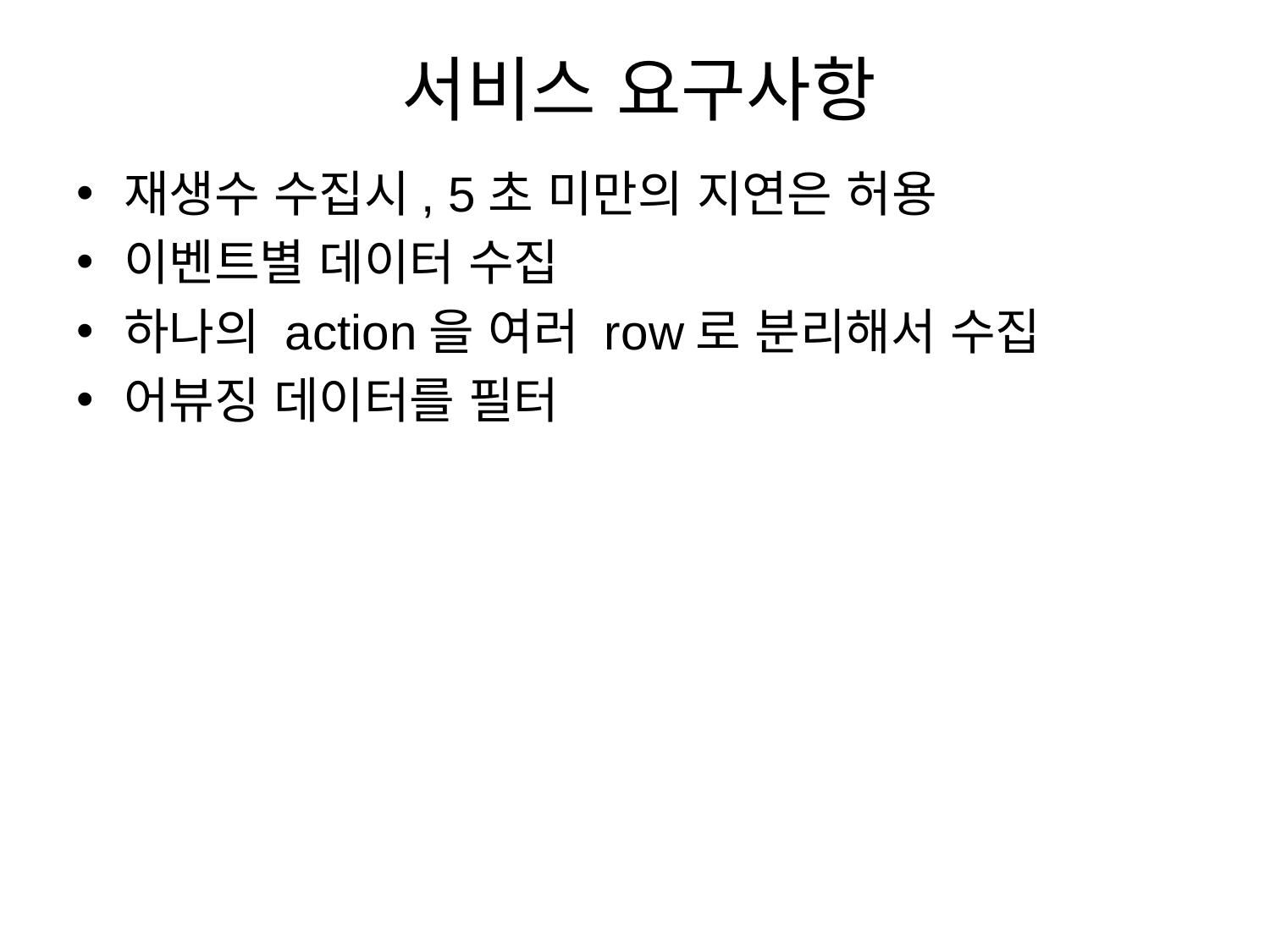

# 서비스 요구사항
재생수 수집시, 5초 미만의 지연은 허용
이벤트별 데이터 수집
하나의 action을 여러 row로 분리해서 수집
어뷰징 데이터를 필터
로그를 실시간으로 수집,분석해야할 사항이 있는가? 아니면, 배치성의 분석만 필요한 것이가? 그리고, 수집과 동시에 실시간 분석을 할 것인가? 아니면 우선 저장하고 이후에 분석할 것인가